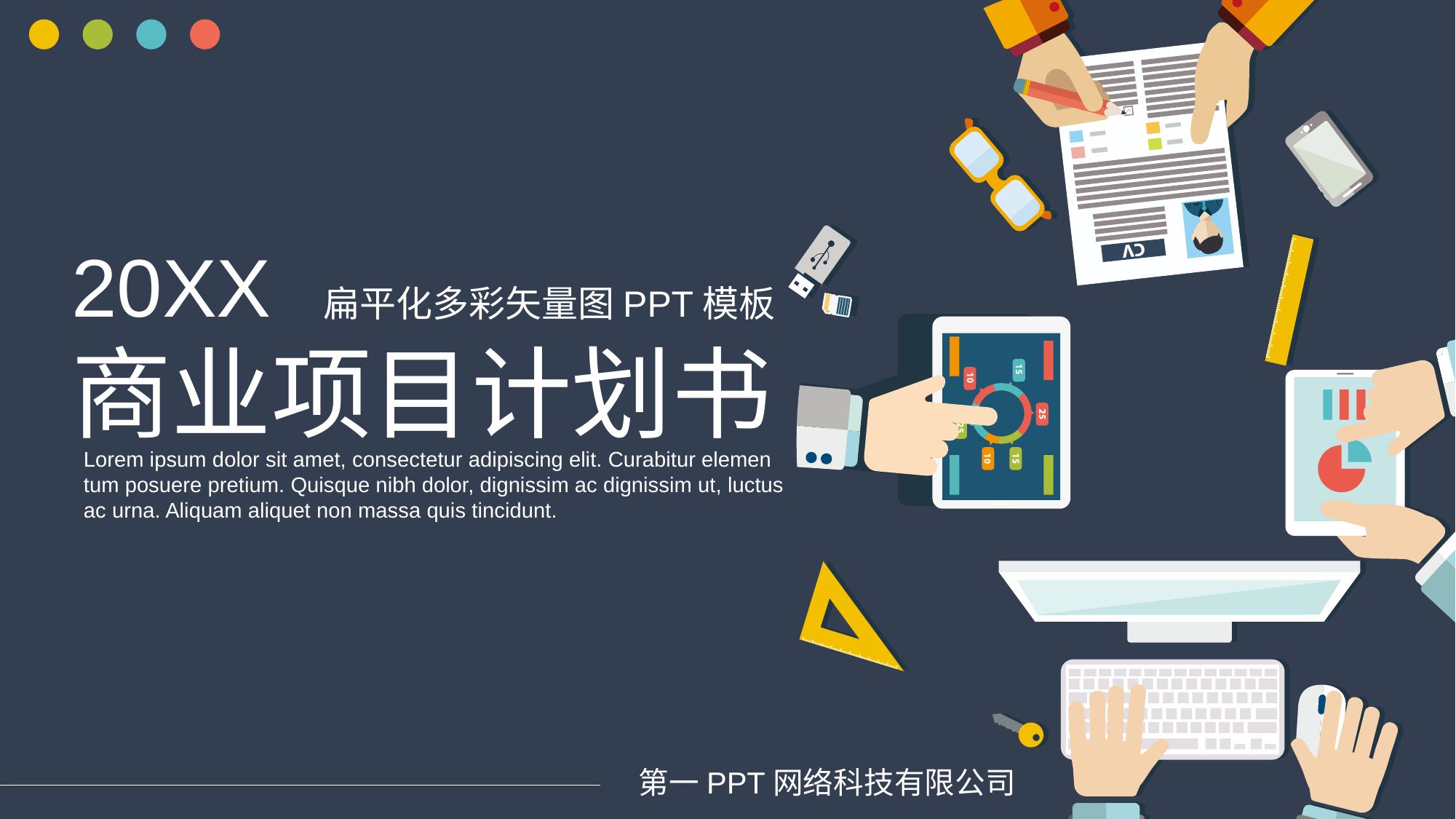

20XX 扁平化多彩矢量图PPT模板

商业项目计划书

Lorem ipsum dolor sit amet, consectetur adipiscing elit. Curabitur elemen tum posuere pretium. Quisque nibh dolor, dignissim ac dignissim ut, luctus ac urna. Aliquam aliquet non massa quis tincidunt.

第一PPT网络科技有限公司